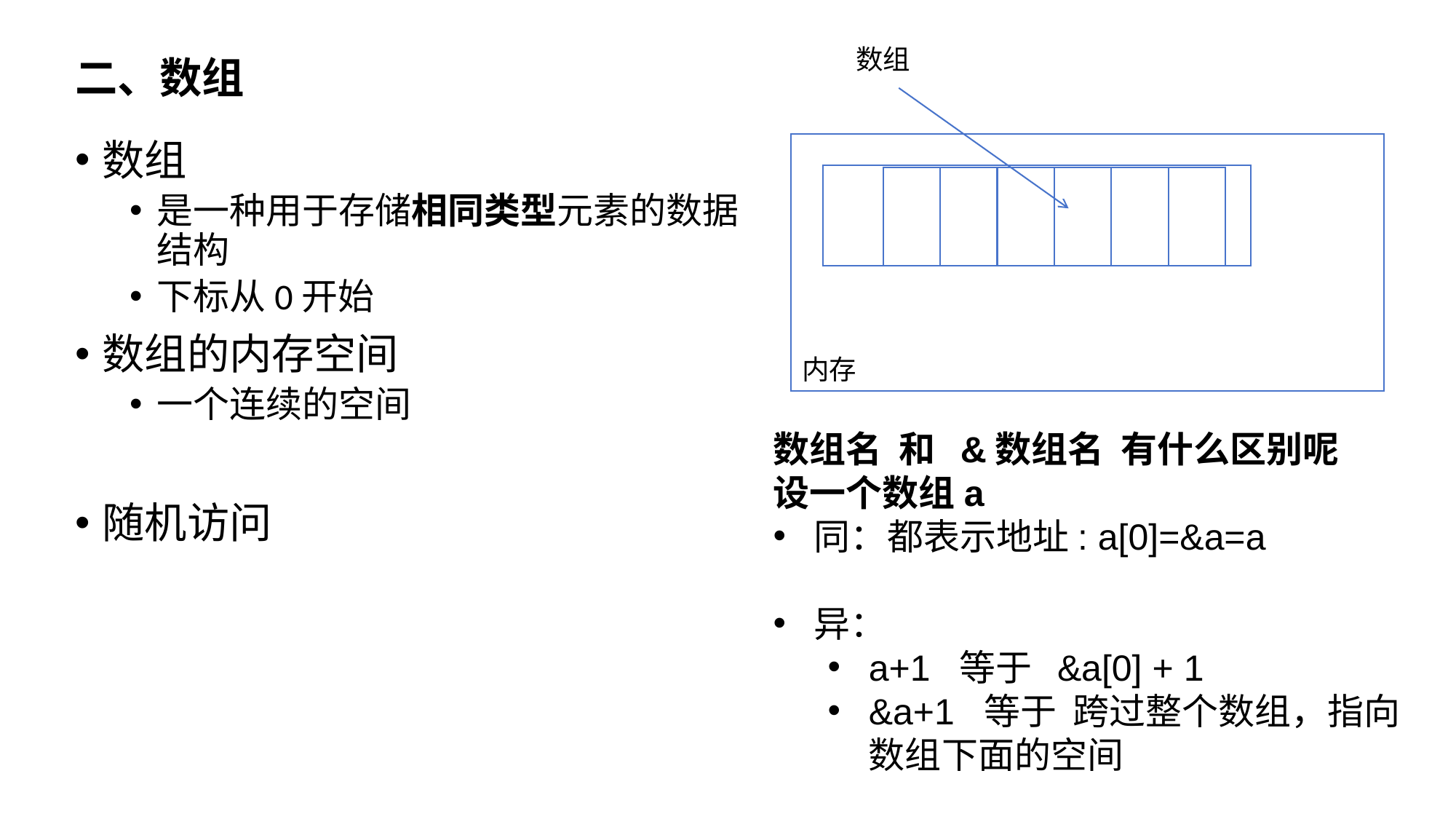

数组

内存
二、数组
数组
是一种用于存储相同类型元素的数据结构
下标从0开始
数组的内存空间
一个连续的空间

随机访问
数组名  和  &数组名  有什么区别呢
设一个数组a
同：都表示地址: a[0]=&a=a

异：
a+1  等于  &a[0] + 1
&a+1  等于  跨过整个数组，指向数组下面的空间